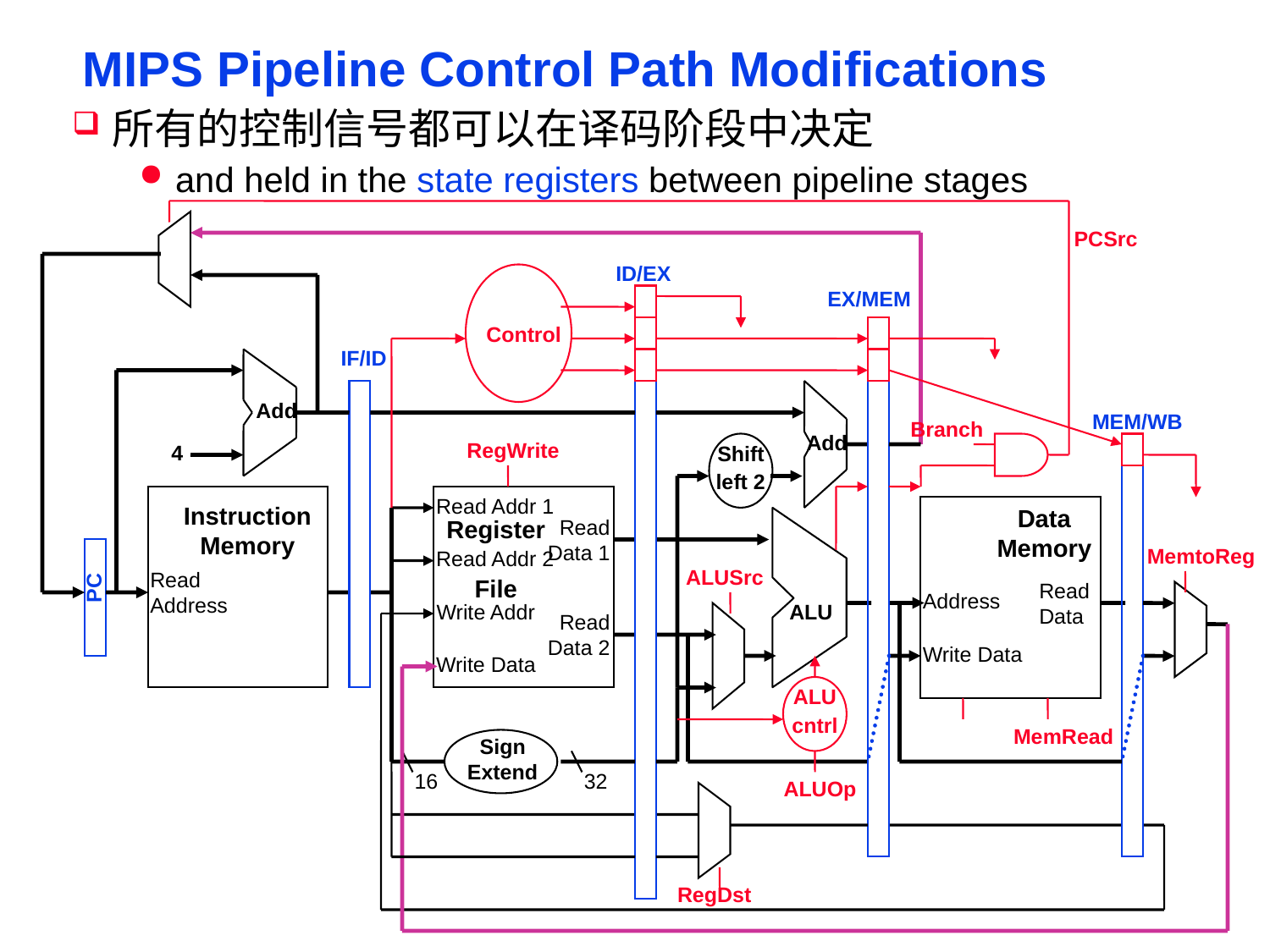

# MIPS Pipeline Control Path Modifications
所有的控制信号都可以在译码阶段中决定
and held in the state registers between pipeline stages

PCSrc

Control

Branch
RegWrite

MemtoReg
ALUSrc

ALU
cntrl

MemRead

ALUOp

RegDst

ID/EX

EX/MEM
IF/ID

Add
MEM/WB

Add
4

Shift
left 2

Read Addr 1

Instruction
Memory

Data
Memory

Register

File
Read
 Data 1

Read Addr 2

Read
Address

PC
Read
Data
Address

Write Addr
ALU
Read
 Data 2

Write Data

Write Data

Sign
Extend

16

32